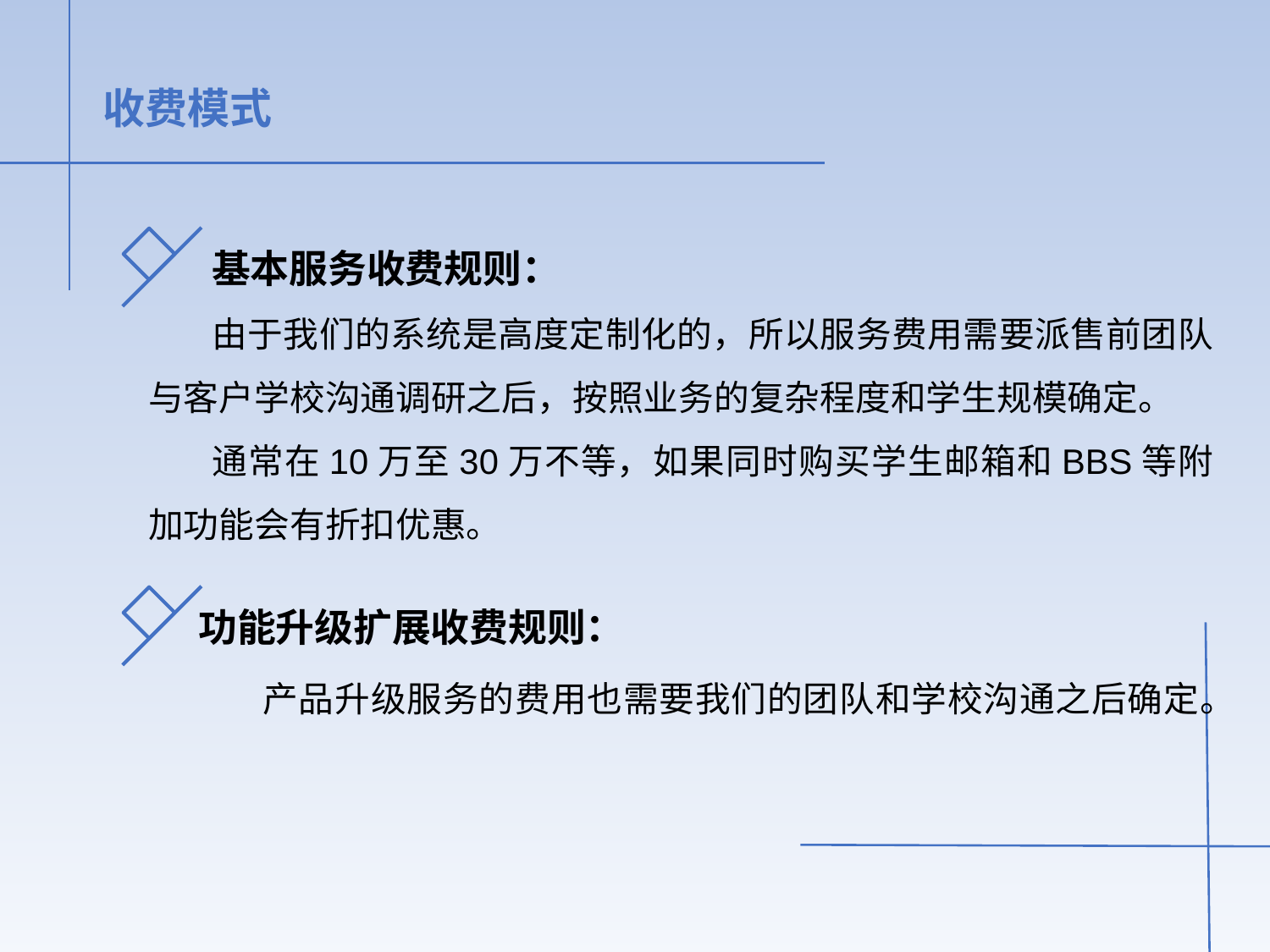

收费模式
基本服务收费规则：
由于我们的系统是高度定制化的，所以服务费用需要派售前团队与客户学校沟通调研之后，按照业务的复杂程度和学生规模确定。
通常在10万至30万不等，如果同时购买学生邮箱和BBS等附加功能会有折扣优惠。

功能升级扩展收费规则：
	产品升级服务的费用也需要我们的团队和学校沟通之后确定。